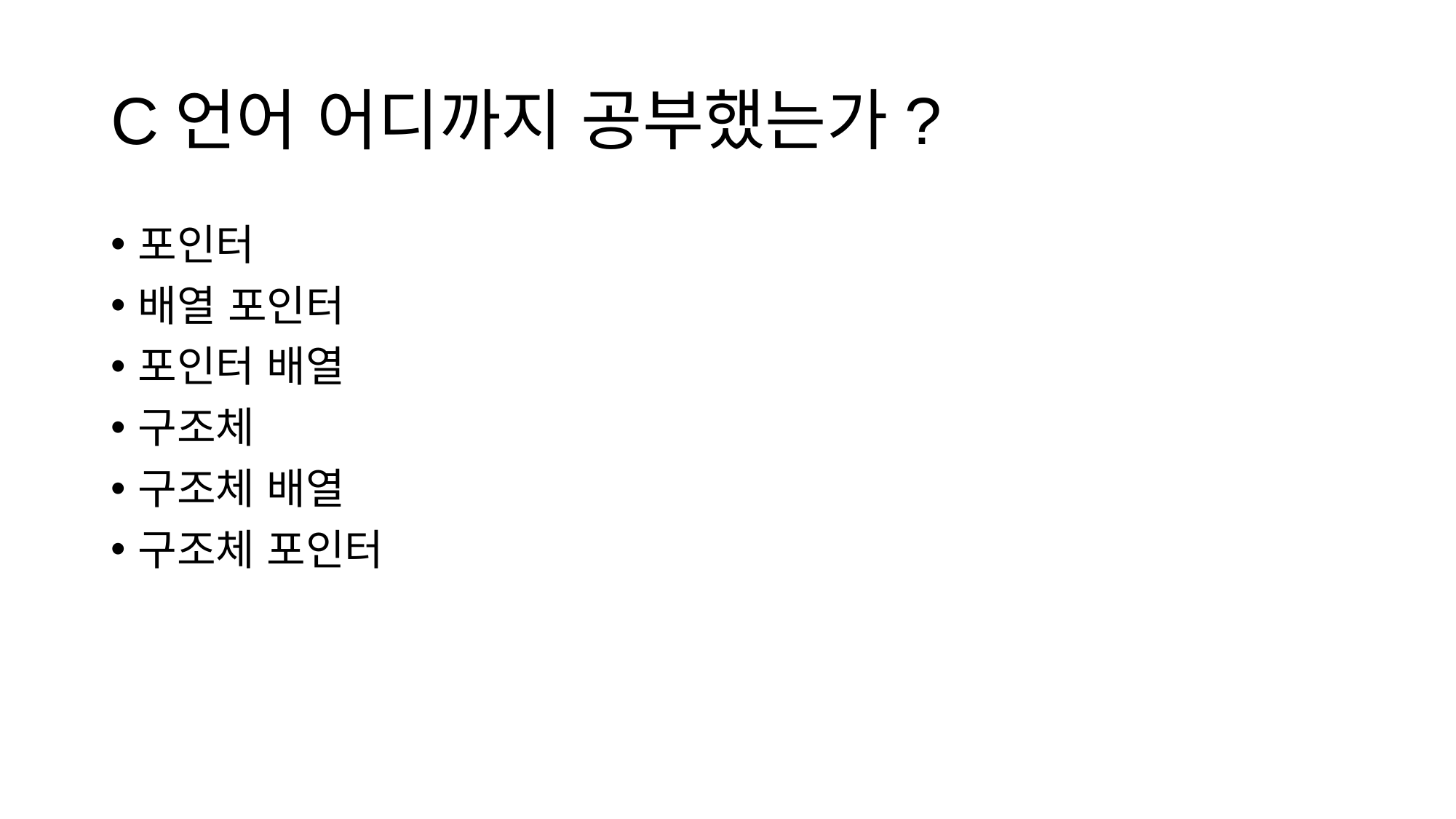

# C언어 어디까지 공부했는가?
포인터
배열 포인터
포인터 배열
구조체
구조체 배열
구조체 포인터